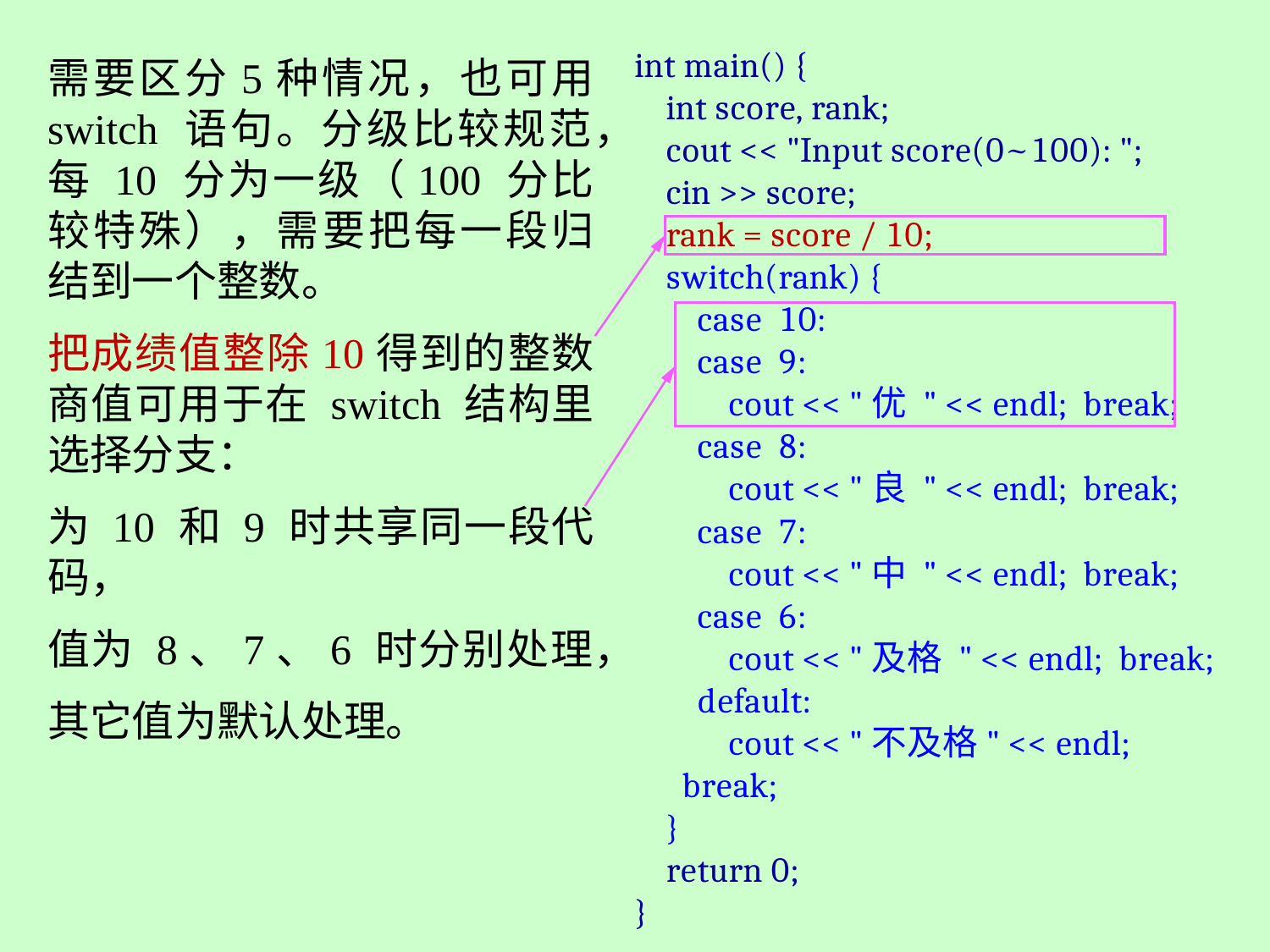

int main() {
    int score, rank;
    cout << "Input score(0~100): ";
    cin >> score;
    rank = score / 10;
    switch(rank) {
        case  10:
        case  9:
            cout << "优 " << endl;  break;
        case  8:
            cout << "良 " << endl;  break;
        case  7:
            cout << "中 " << endl;  break;
        case  6:
            cout << "及格 " << endl;  break;
        default:
            cout << "不及格" << endl;  break;
    }
    return 0;
}
需要区分5种情况，也可用 switch 语句。分级比较规范，每 10 分为一级（100 分比较特殊），需要把每一段归结到一个整数。
把成绩值整除10得到的整数商值可用于在 switch 结构里选择分支：
为 10 和 9 时共享同一段代码，
值为 8、7、6 时分别处理，
其它值为默认处理。

39